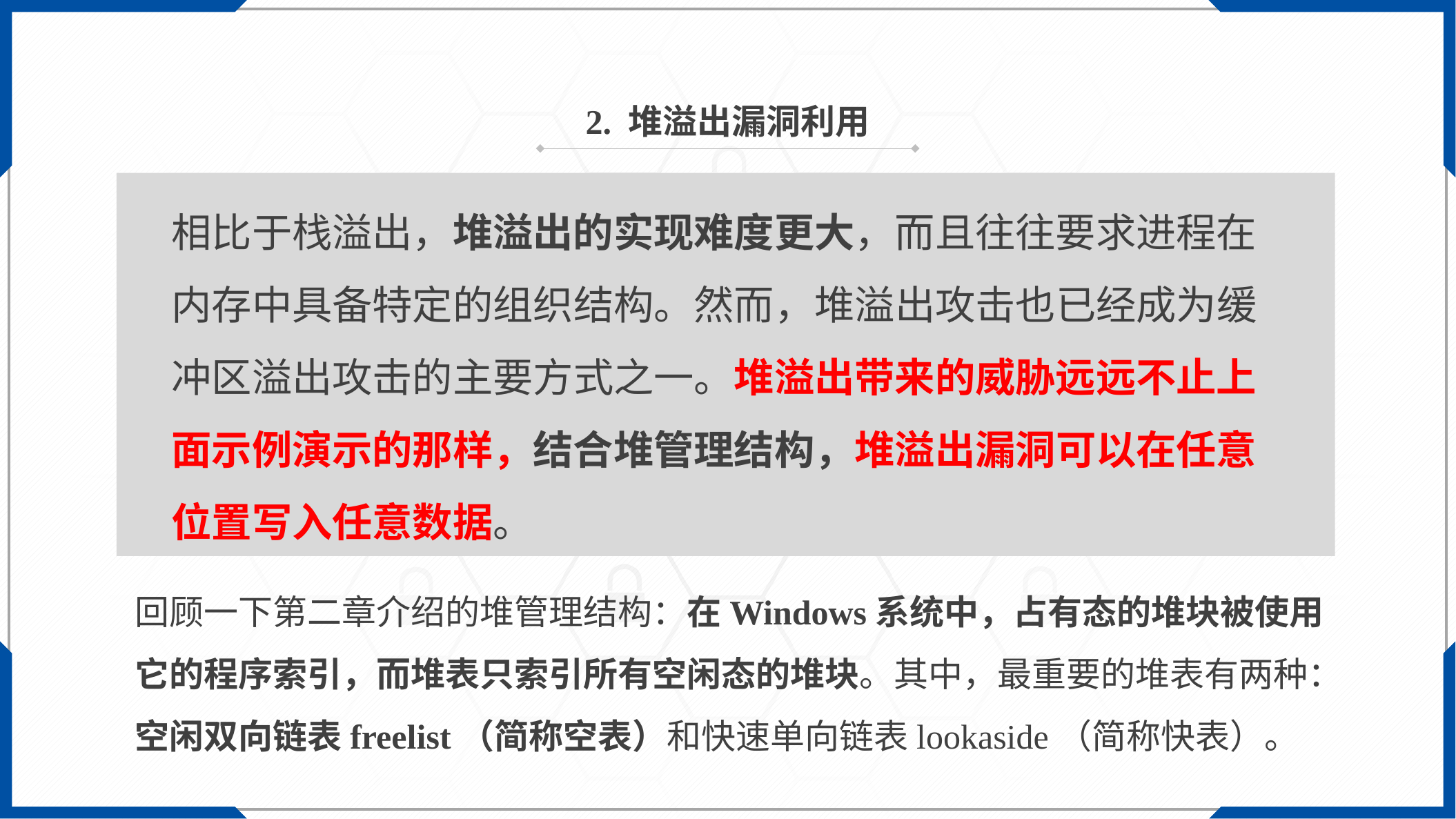

2. 堆溢出漏洞利用

相比于栈溢出，堆溢出的实现难度更大，而且往往要求进程在内存中具备特定的组织结构。然而，堆溢出攻击也已经成为缓冲区溢出攻击的主要方式之一。堆溢出带来的威胁远远不止上面示例演示的那样，结合堆管理结构，堆溢出漏洞可以在任意位置写入任意数据。
回顾一下第二章介绍的堆管理结构：在Windows系统中，占有态的堆块被使用它的程序索引，而堆表只索引所有空闲态的堆块。其中，最重要的堆表有两种：空闲双向链表freelist（简称空表）和快速单向链表lookaside（简称快表）。